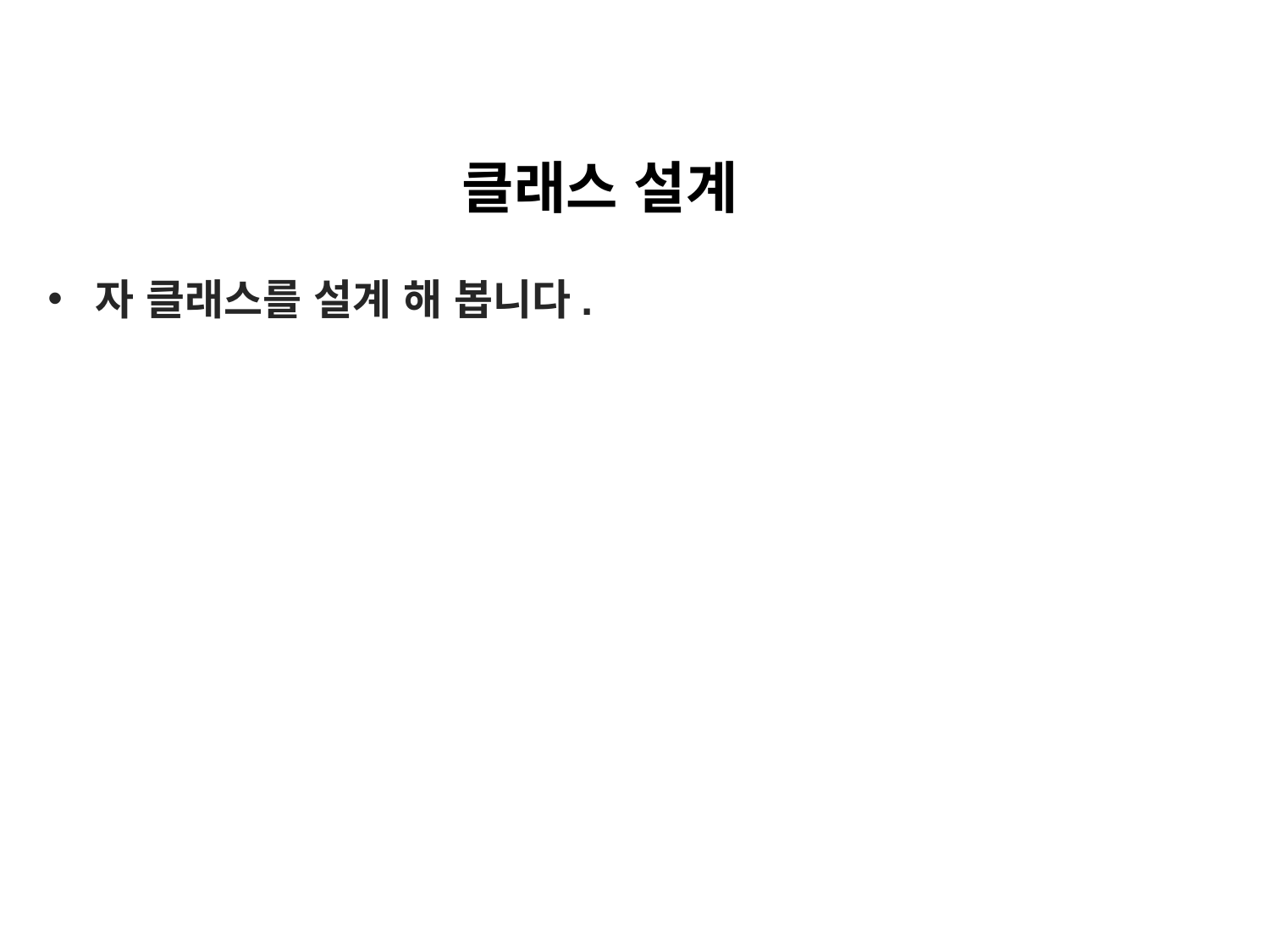

# 클래스 설계
자 클래스를 설계 해 봅니다.